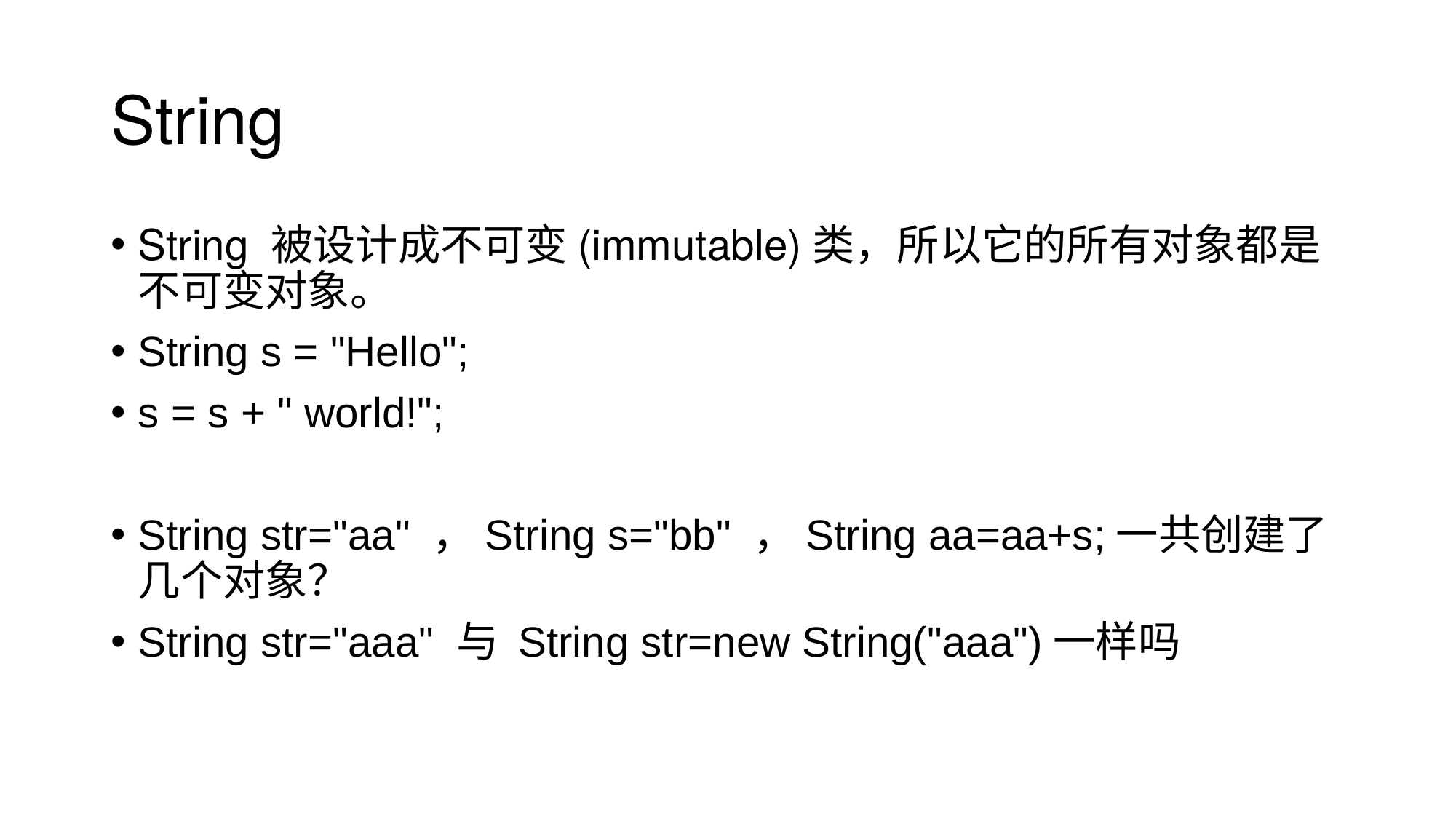

# String
String 被设计成不可变(immutable)类，所以它的所有对象都是不可变对象。
String s = "Hello";
s = s + " world!";

String str="aa" ，String s="bb" ，String aa=aa+s;一共创建了几个对象？
String str="aaa" 与 String str=new String("aaa")一样吗